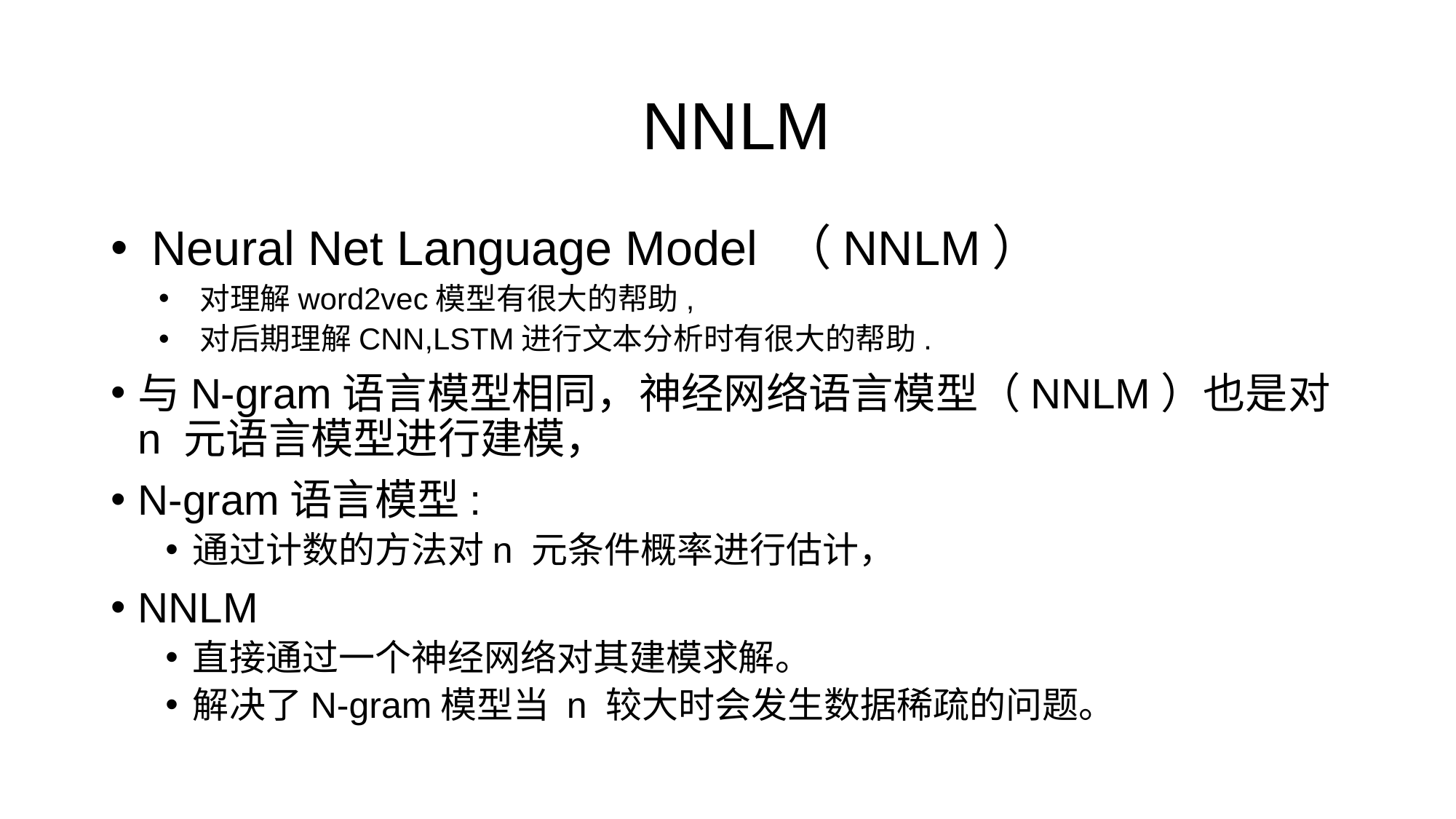

# NNLM
Neural Net Language Model （NNLM）
对理解word2vec模型有很大的帮助,
对后期理解CNN,LSTM进行文本分析时有很大的帮助.
与N-gram语言模型相同，神经网络语言模型（NNLM）也是对n 元语言模型进行建模，
N-gram语言模型:
通过计数的方法对n 元条件概率进行估计，
NNLM
直接通过一个神经网络对其建模求解。
解决了N-gram模型当 n 较大时会发生数据稀疏的问题。